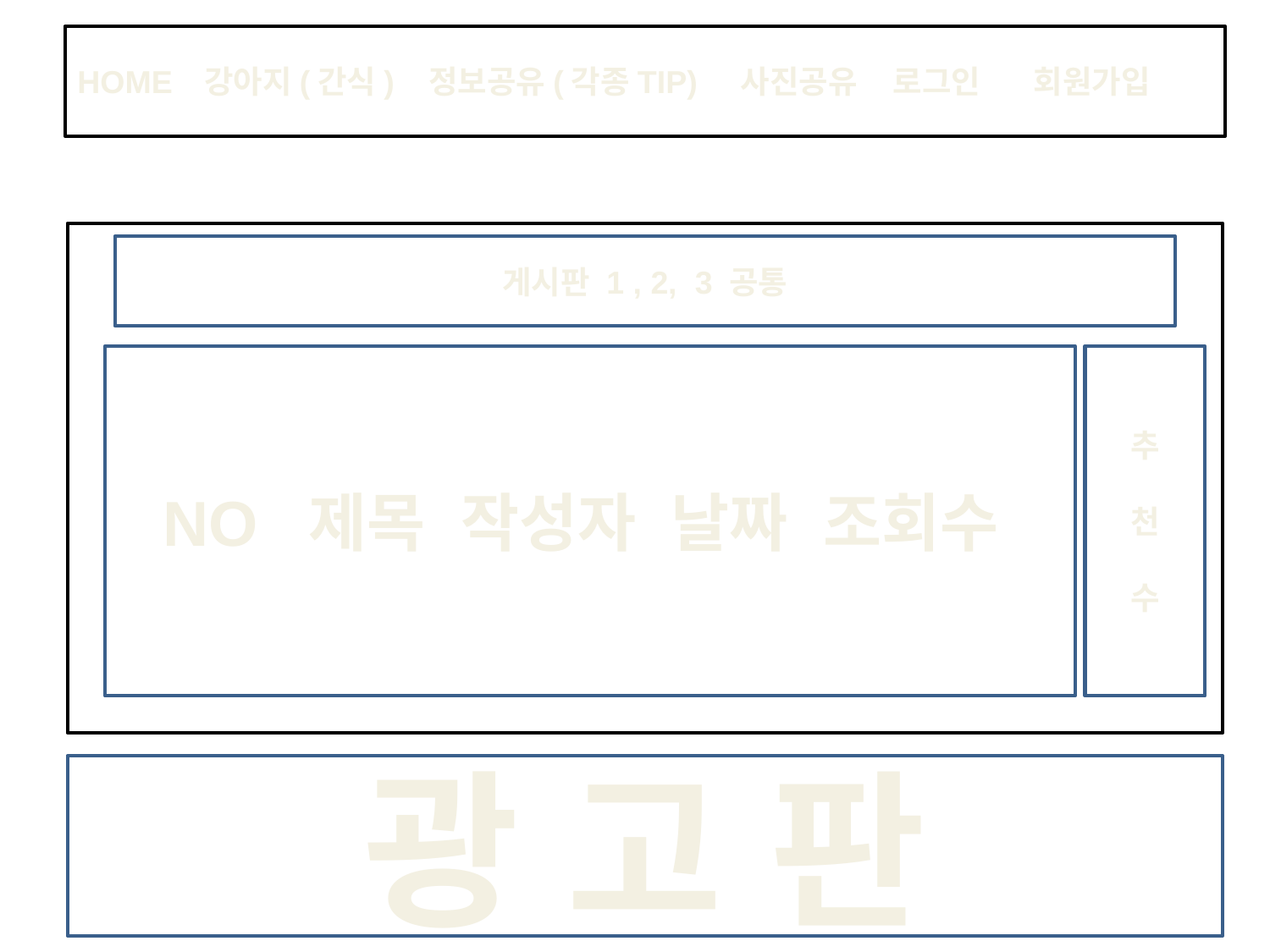

HOME	강아지(간식)   정보공유(각종TIP)    사진공유    로그인      회원가입

게시판 1 , 2,  3 공통
NO  제목  작성자  날짜  조회수
추

천

수
광 고 판